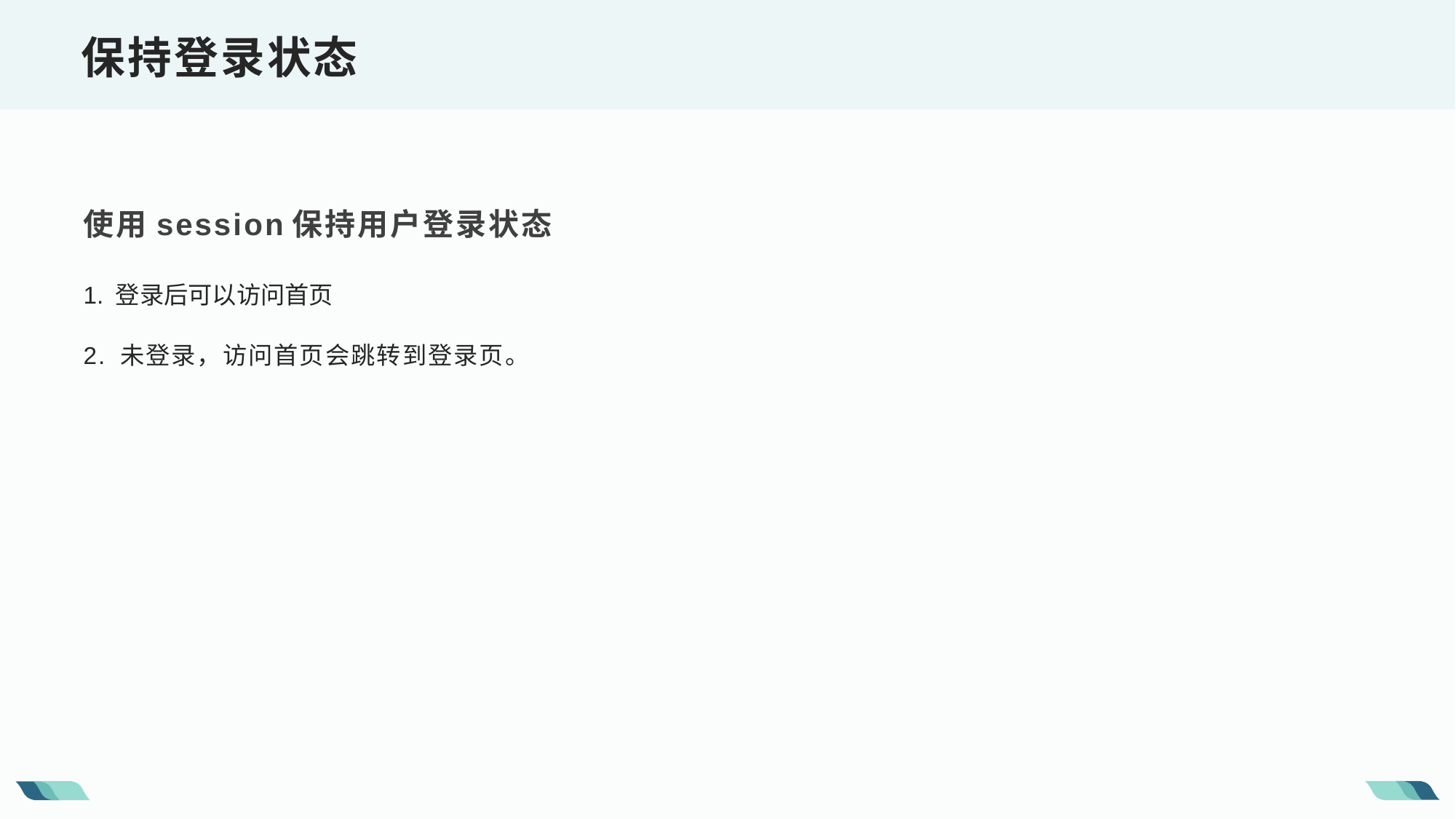

保持登录状态
使用session保持用户登录状态
1. 登录后可以访问首页
2. 未登录，访问首页会跳转到登录页。